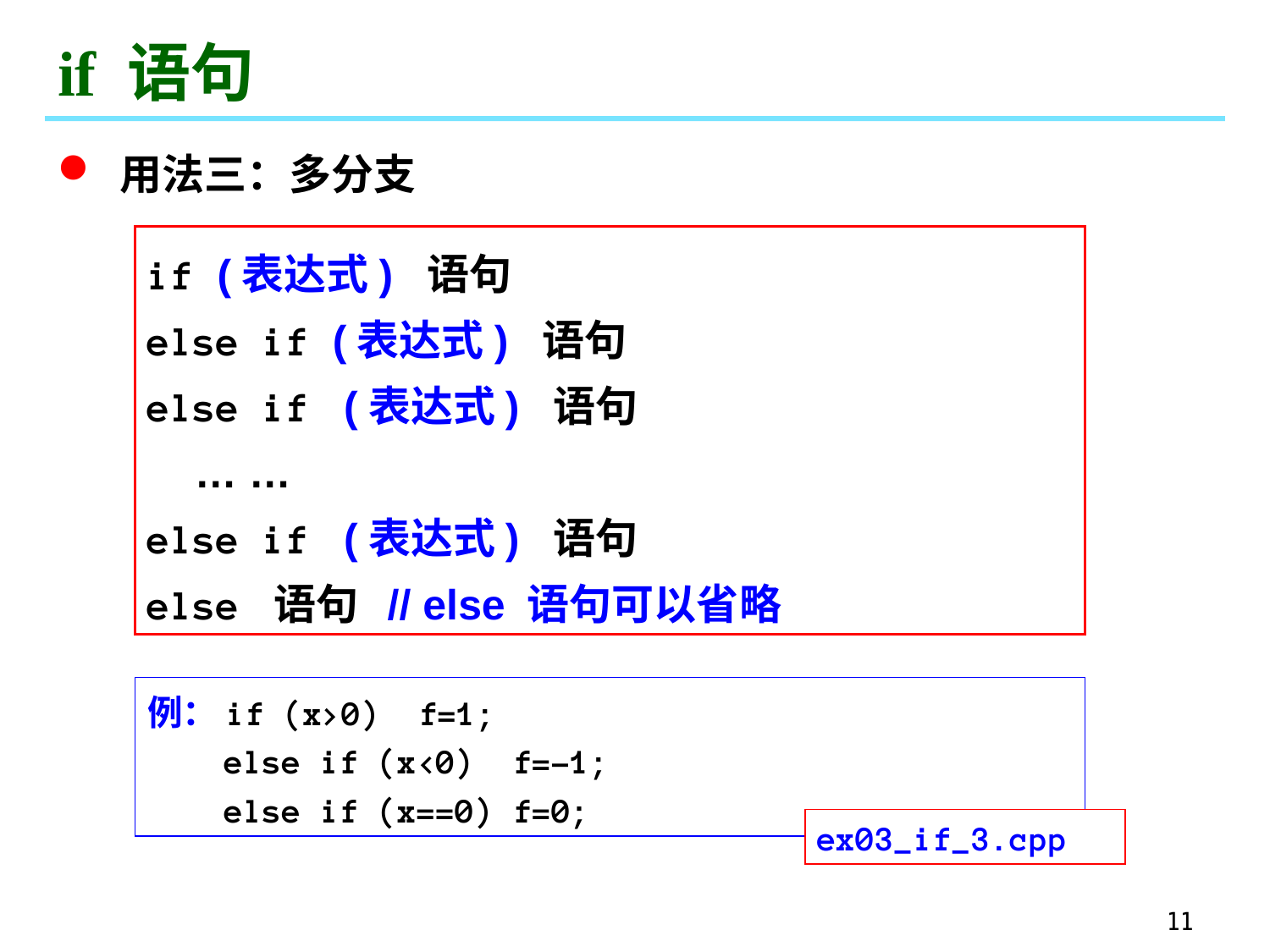

# if 语句
 用法三：多分支
if  (表达式)  语句
else if  (表达式)  语句
else if  (表达式)  语句
    … …
else if  (表达式)  语句
else  语句  // else 语句可以省略
例：if (x>0)  f=1;
    else if (x<0)  f=-1;
    else if (x==0) f=0;
ex03_if_3.cpp
11